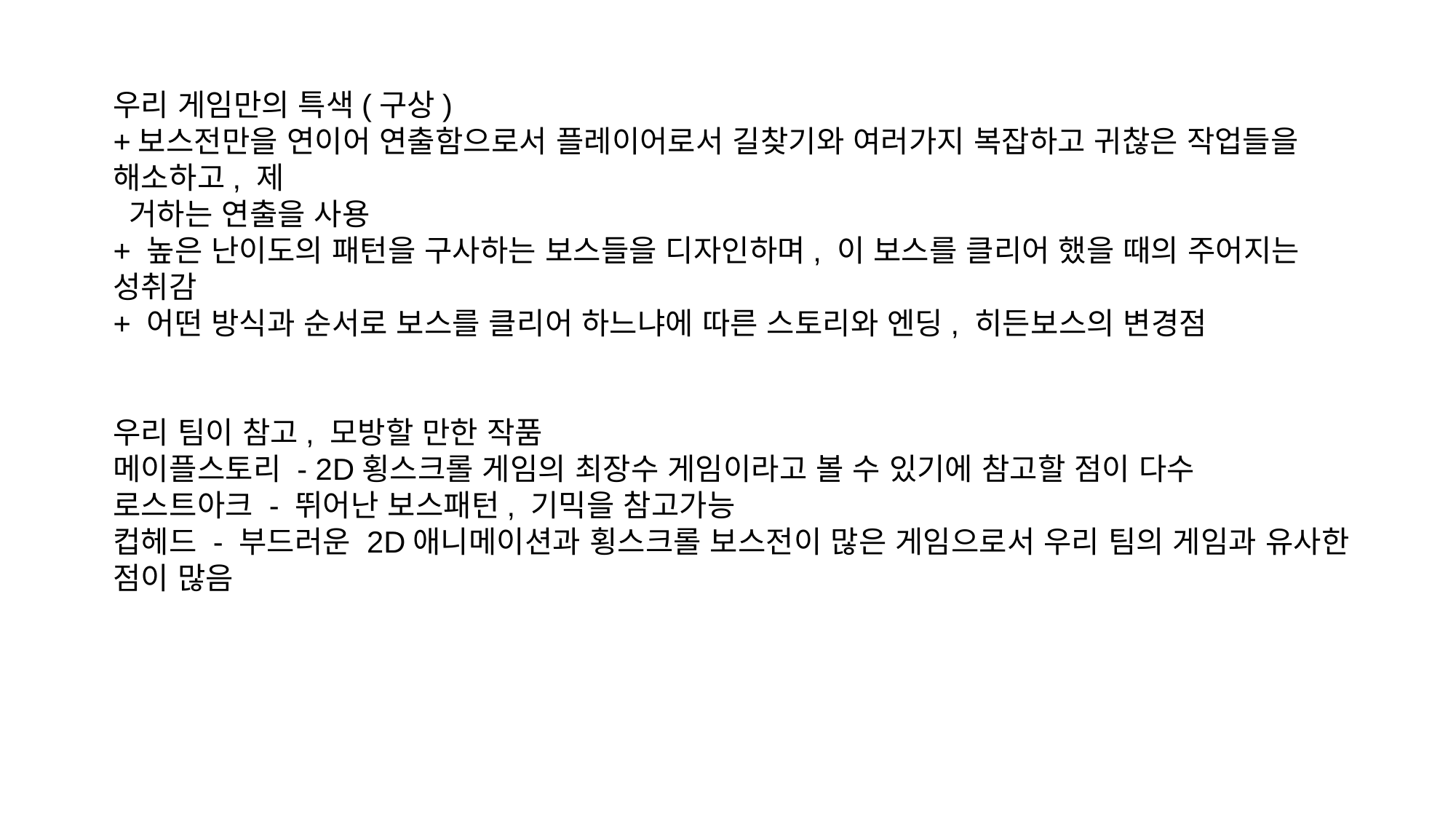

우리 게임만의 특색(구상)
+보스전만을 연이어 연출함으로서 플레이어로서 길찾기와 여러가지 복잡하고 귀찮은 작업들을 해소하고, 제
 거하는 연출을 사용
+ 높은 난이도의 패턴을 구사하는 보스들을 디자인하며, 이 보스를 클리어 했을 때의 주어지는 성취감
+ 어떤 방식과 순서로 보스를 클리어 하느냐에 따른 스토리와 엔딩, 히든보스의 변경점

우리 팀이 참고, 모방할 만한 작품
메이플스토리 - 2D횡스크롤 게임의 최장수 게임이라고 볼 수 있기에 참고할 점이 다수
로스트아크 - 뛰어난 보스패턴, 기믹을 참고가능
컵헤드 - 부드러운 2D애니메이션과 횡스크롤 보스전이 많은 게임으로서 우리 팀의 게임과 유사한 점이 많음